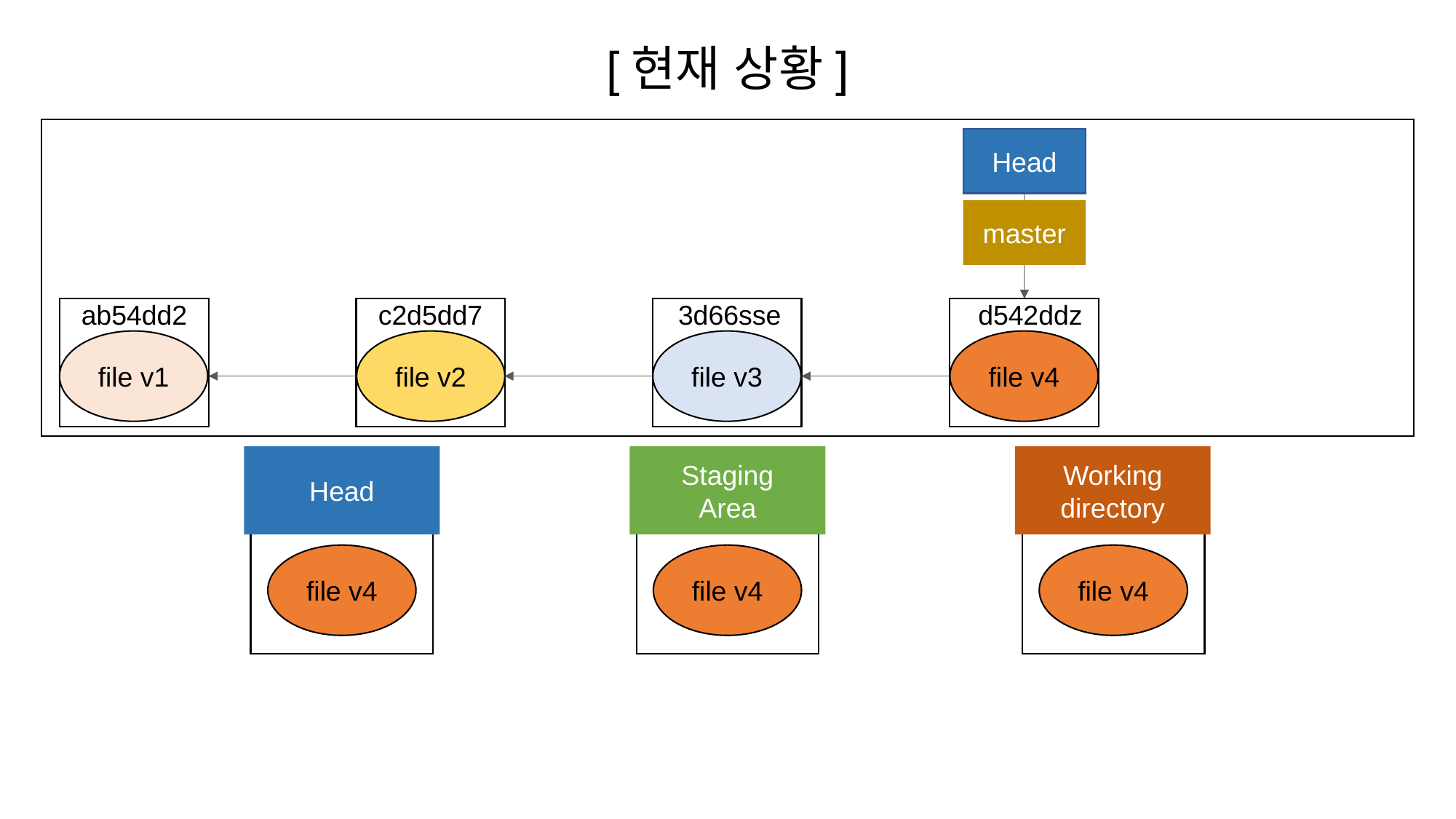

[현재 상황]

Head
master
ab54dd2

file v1
c2d5dd7
3d66sse
d542ddz

file v2
file v3
file v4
Head
Staging
Area
Working
directory

file v4
file v4
file v4